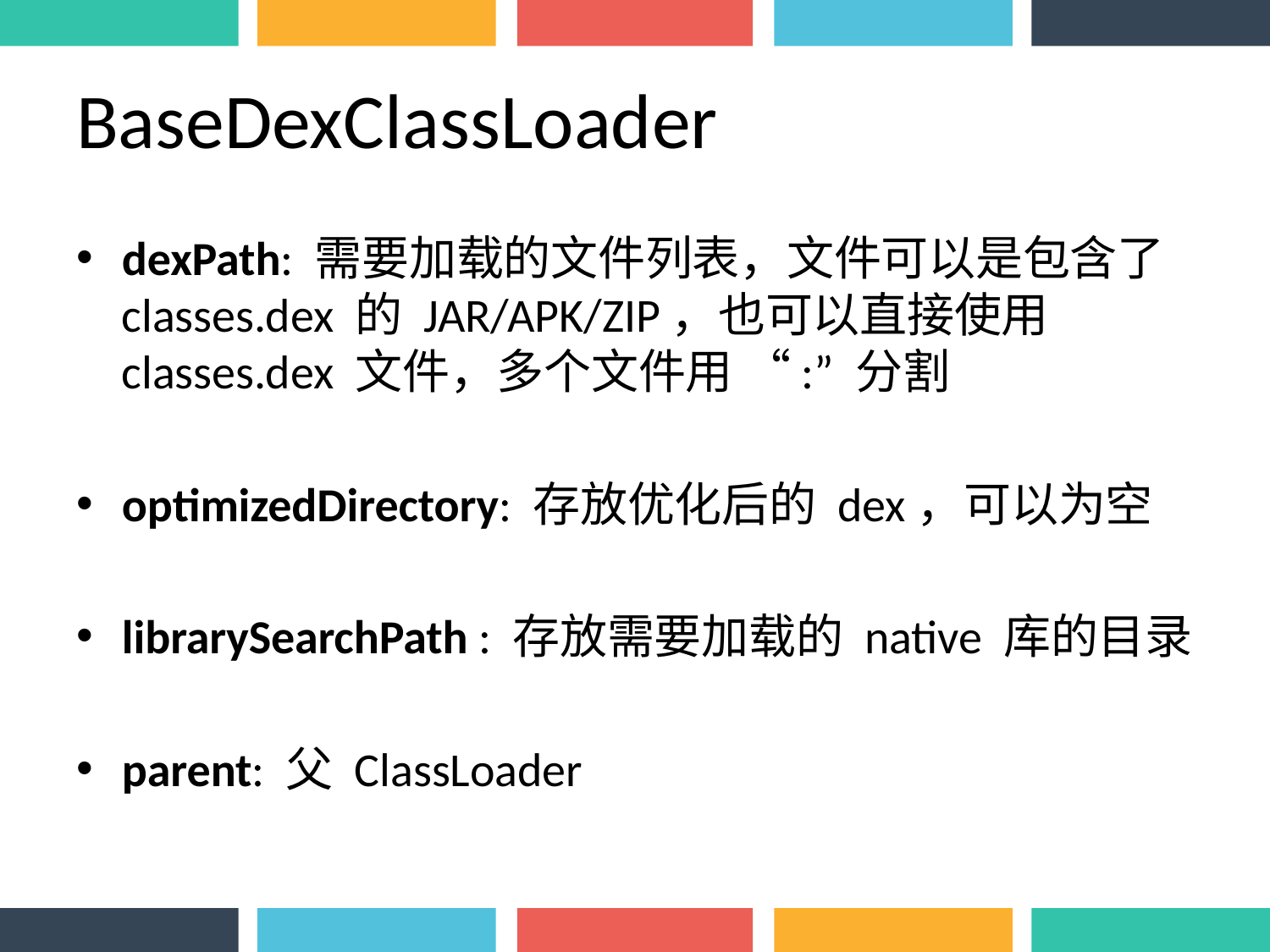

# BaseDexClassLoader
dexPath: 需要加载的文件列表，文件可以是包含了 classes.dex 的 JAR/APK/ZIP，也可以直接使用 classes.dex 文件，多个文件用 “:” 分割

optimizedDirectory: 存放优化后的 dex，可以为空

librarySearchPath : 存放需要加载的 native 库的目录

parent: 父 ClassLoader